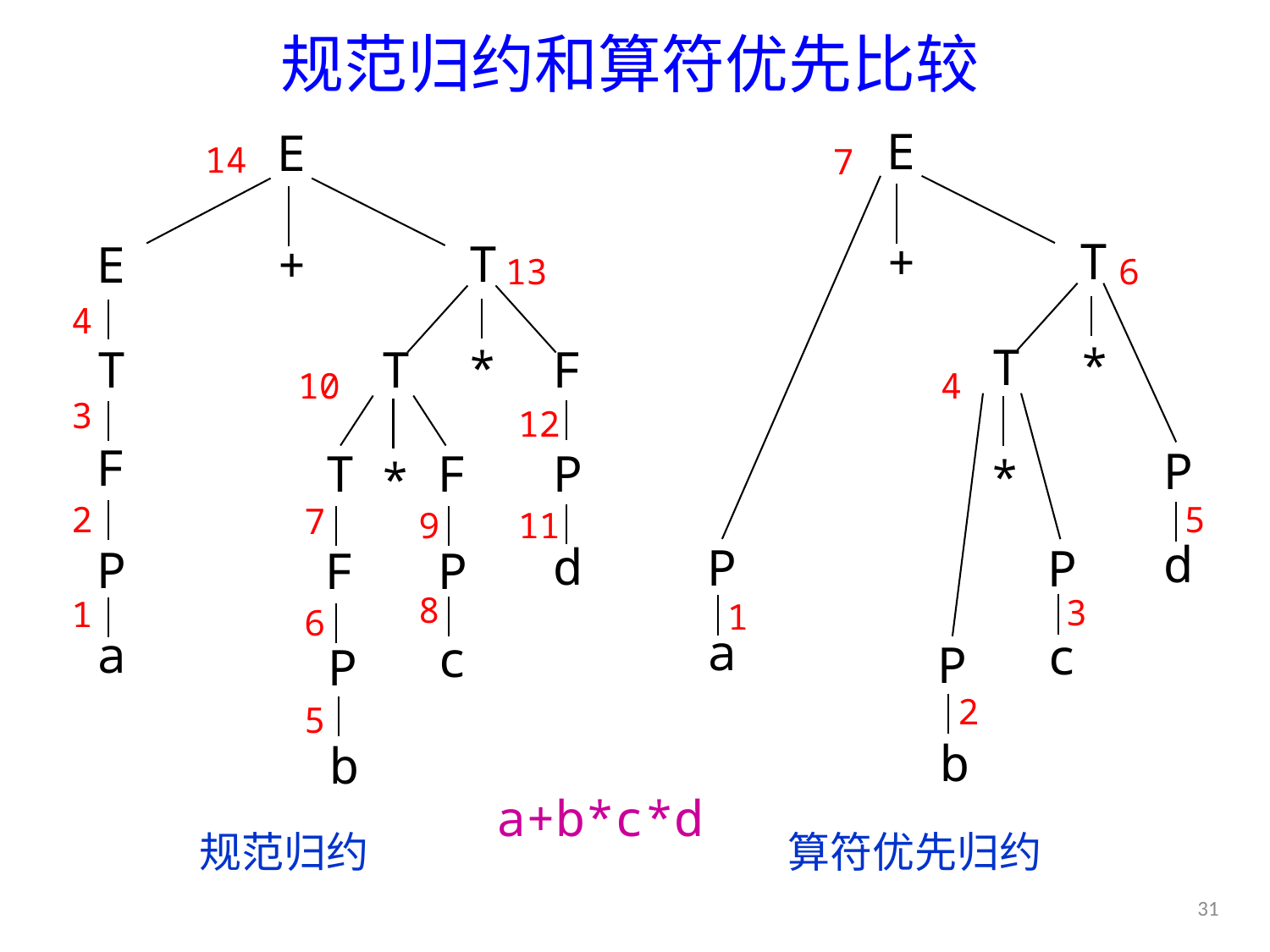

# 规范归约和算符优先比较
E
T
+
*
T
P
*
d
P
P
a
c
P
b
算符优先归约
E
T
E
+
*
T
F
T
F
T
F
P
*
d
P
F
P
a
c
P
b
规范归约
14
7
13
6
4
10
4
3
12
2
5
7
9
11
8
3
1
1
6
2
5
a+b*c*d
31